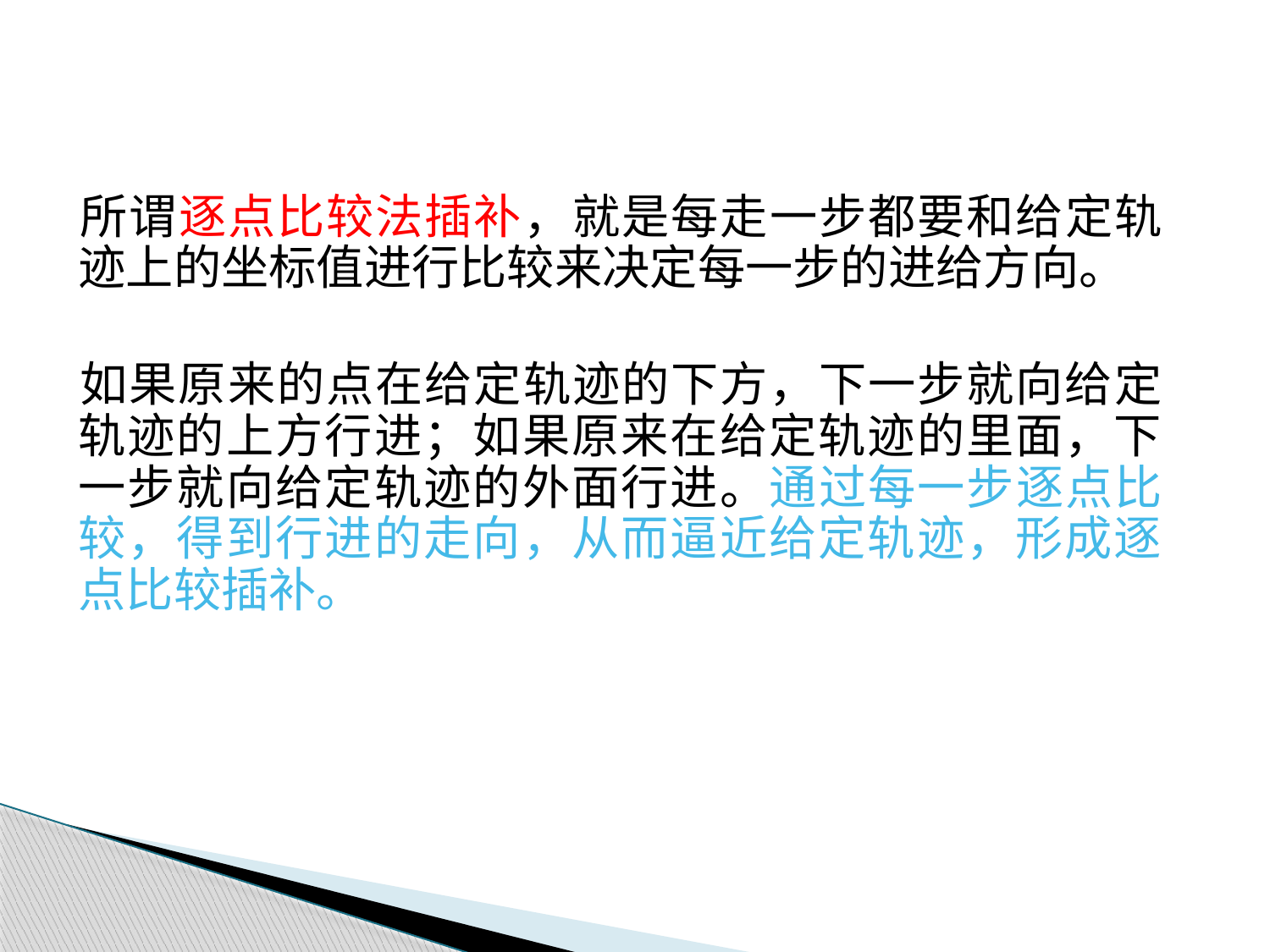

所谓逐点比较法插补，就是每走一步都要和给定轨迹上的坐标值进行比较来决定每一步的进给方向。

	如果原来的点在给定轨迹的下方，下一步就向给定轨迹的上方行进；如果原来在给定轨迹的里面，下一步就向给定轨迹的外面行进。通过每一步逐点比较，得到行进的走向，从而逼近给定轨迹，形成逐点比较插补。